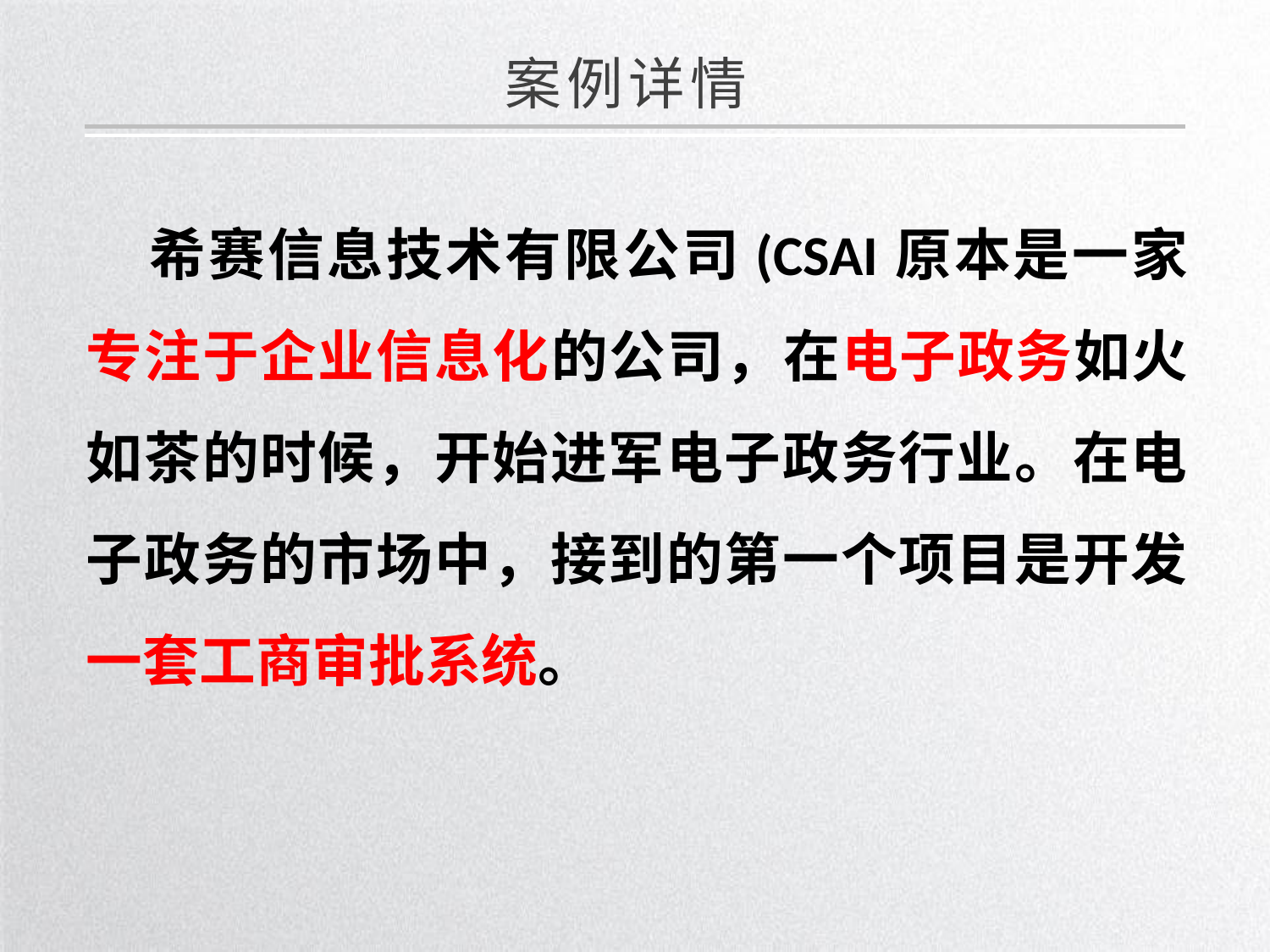

案例详情
希赛信息技术有限公司(CSAI原本是一家专注于企业信息化的公司，在电子政务如火如茶的时候，开始进军电子政务行业。在电子政务的市场中，接到的第一个项目是开发一套工商审批系统。